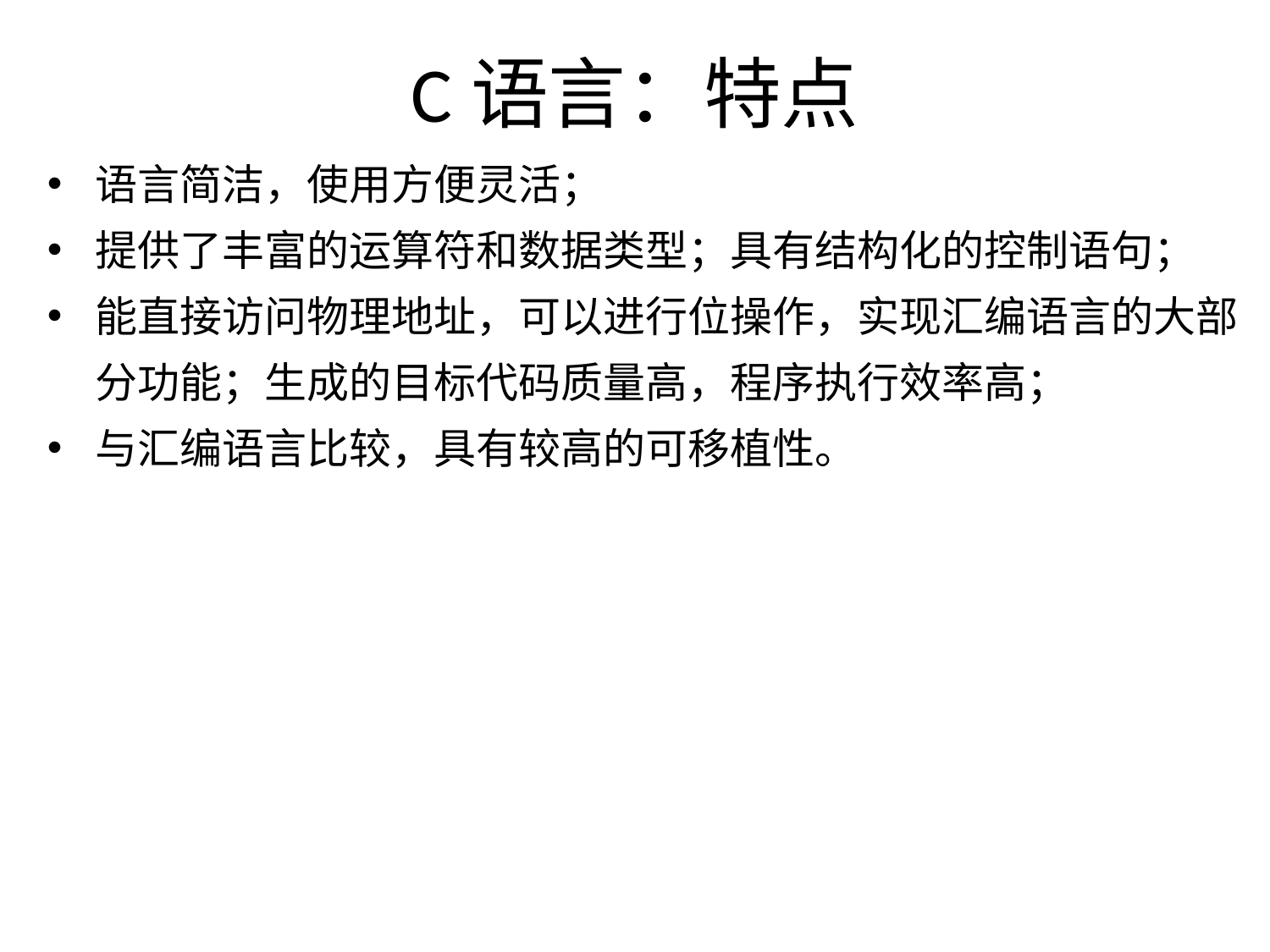

C语言：特点
语言简洁，使用方便灵活；
提供了丰富的运算符和数据类型；具有结构化的控制语句；
能直接访问物理地址，可以进行位操作，实现汇编语言的大部分功能；生成的目标代码质量高，程序执行效率高；
与汇编语言比较，具有较高的可移植性。